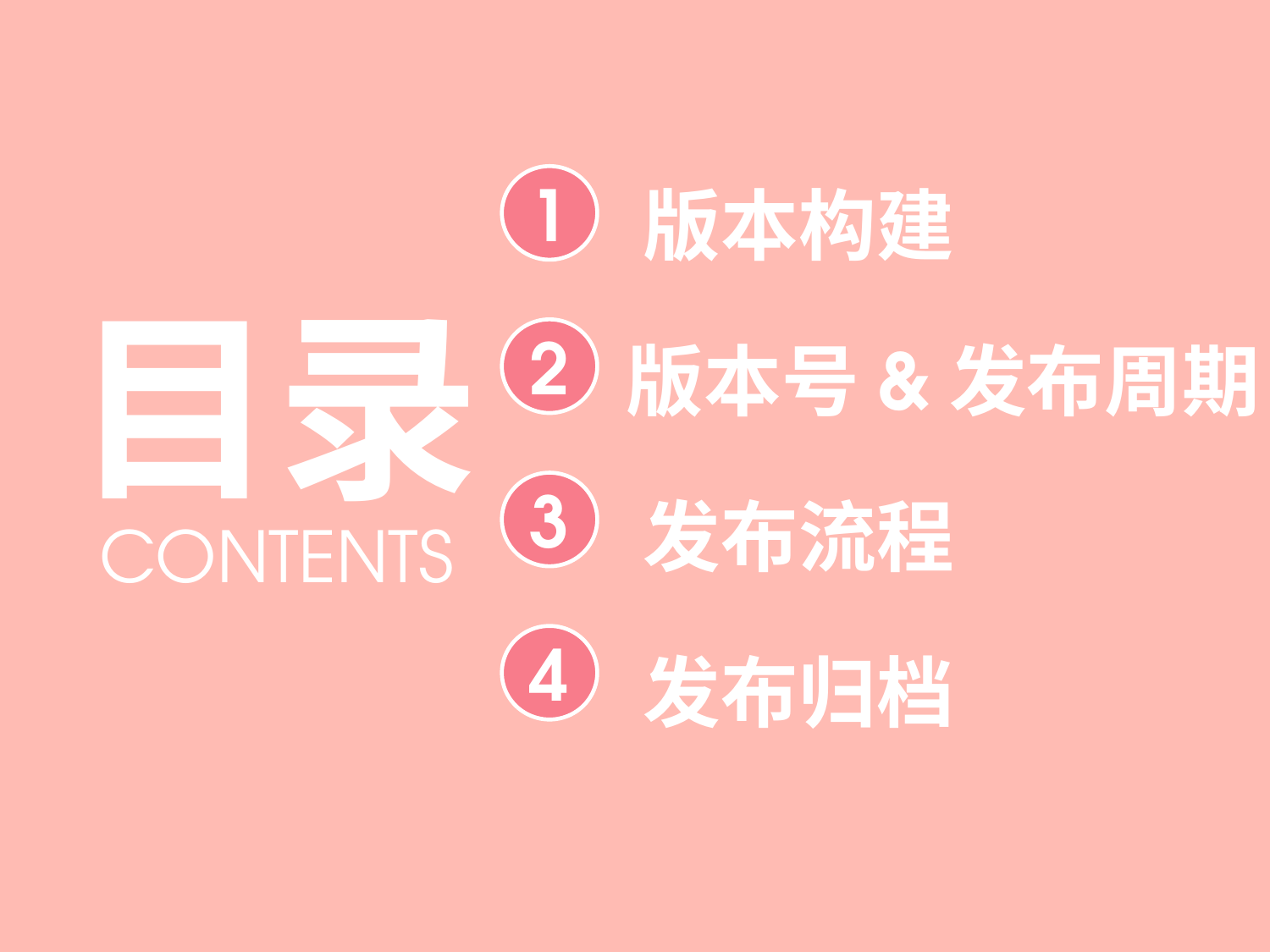

1
版本构建
目录
2
版本号&发布周期
3
发布流程
CONTENTS
4
发布归档